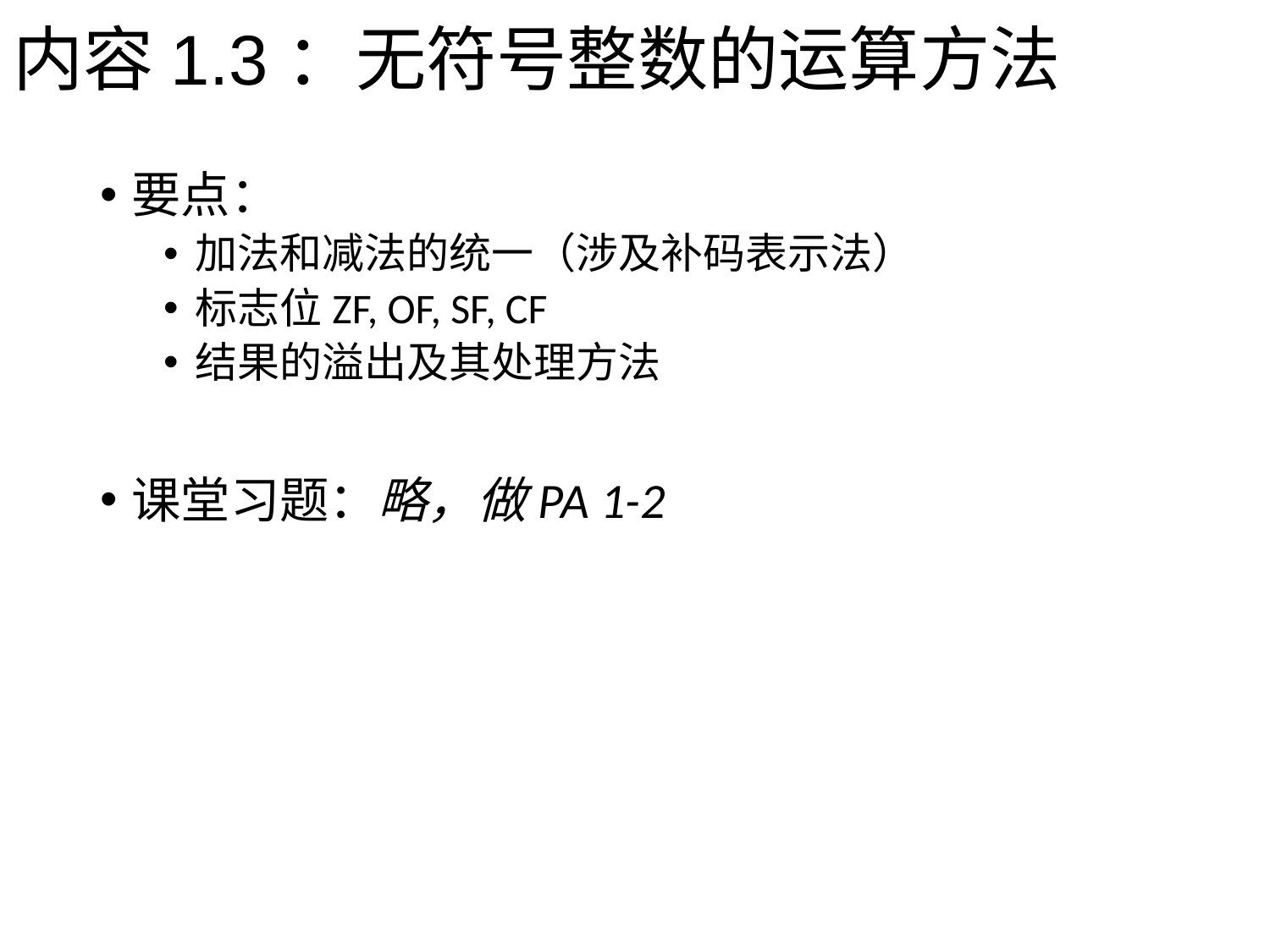

# 内容1.3：无符号整数的运算方法
要点：
加法和减法的统一（涉及补码表示法）
标志位ZF, OF, SF, CF
结果的溢出及其处理方法

课堂习题：略，做PA 1-2